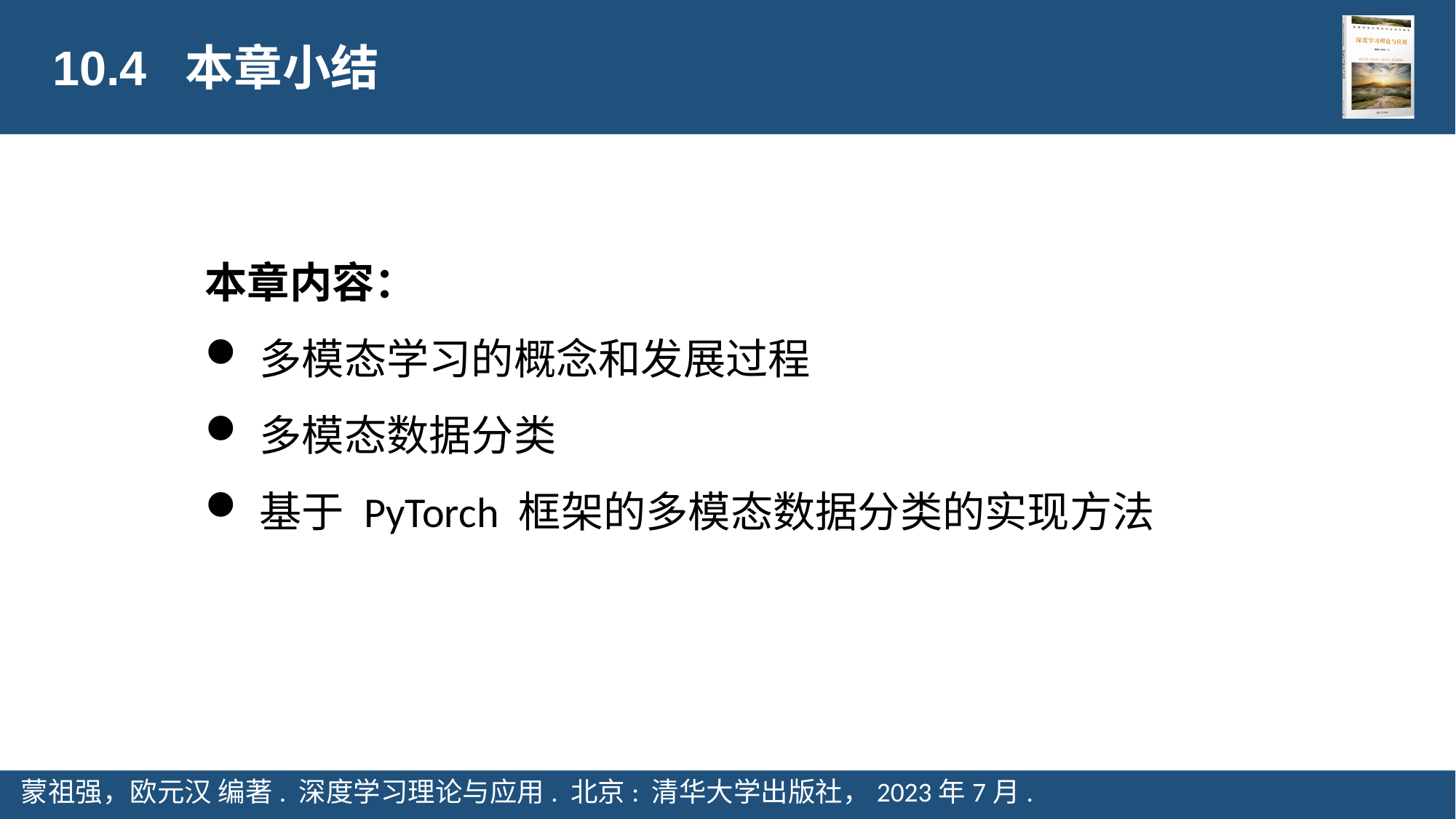

10.4  本章小结
本章内容：
多模态学习的概念和发展过程
多模态数据分类
基于 PyTorch 框架的多模态数据分类的实现方法